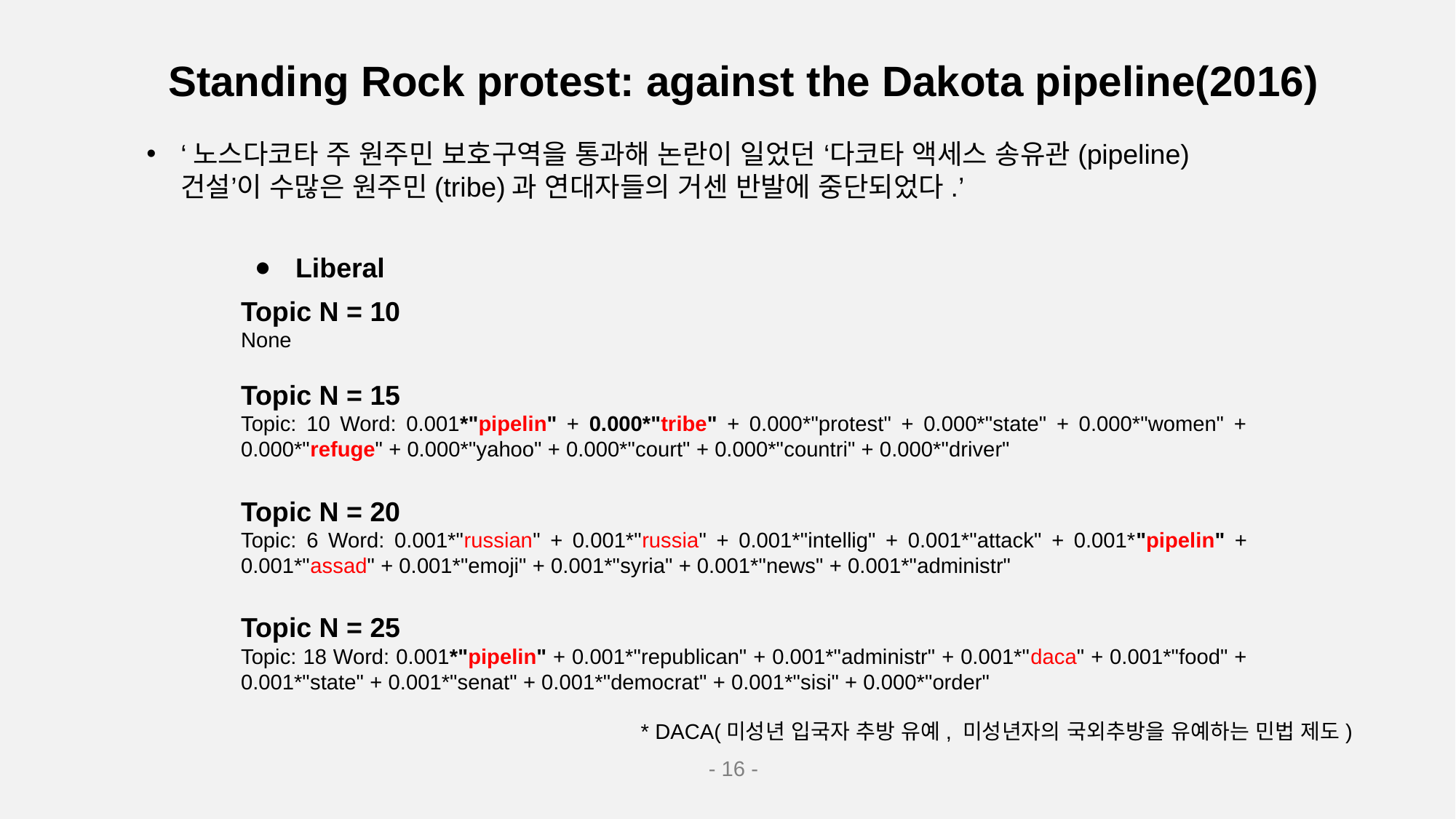

Standing Rock protest: against the Dakota pipeline(2016)
‘노스다코타 주 원주민 보호구역을 통과해 논란이 일었던 ‘다코타 액세스 송유관(pipeline) 건설’이 수많은 원주민(tribe)과 연대자들의 거센 반발에 중단되었다.’
Liberal

Topic N = 10
None

Topic N = 15
Topic: 10 Word: 0.001*"pipelin" + 0.000*"tribe" + 0.000*"protest" + 0.000*"state" + 0.000*"women" + 0.000*"refuge" + 0.000*"yahoo" + 0.000*"court" + 0.000*"countri" + 0.000*"driver"

Topic N = 20
Topic: 6 Word: 0.001*"russian" + 0.001*"russia" + 0.001*"intellig" + 0.001*"attack" + 0.001*"pipelin" + 0.001*"assad" + 0.001*"emoji" + 0.001*"syria" + 0.001*"news" + 0.001*"administr"

Topic N = 25
Topic: 18 Word: 0.001*"pipelin" + 0.001*"republican" + 0.001*"administr" + 0.001*"daca" + 0.001*"food" + 0.001*"state" + 0.001*"senat" + 0.001*"democrat" + 0.001*"sisi" + 0.000*"order"

* DACA(미성년 입국자 추방 유예, 미성년자의 국외추방을 유예하는 민법 제도)
- 16 -